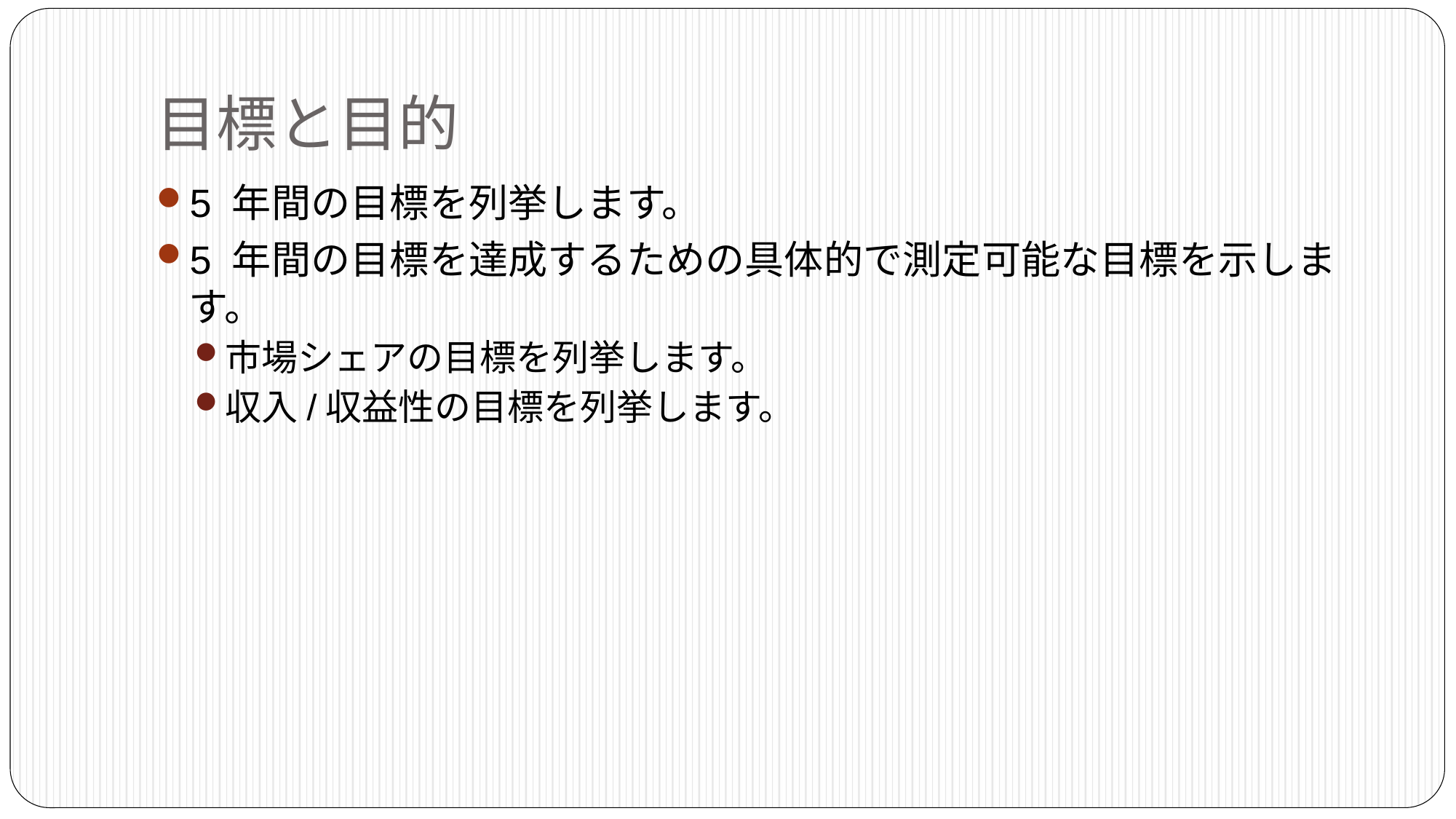

# 目標と目的
5 年間の目標を列挙します。
5 年間の目標を達成するための具体的で測定可能な目標を示します。
市場シェアの目標を列挙します。
収入/収益性の目標を列挙します。